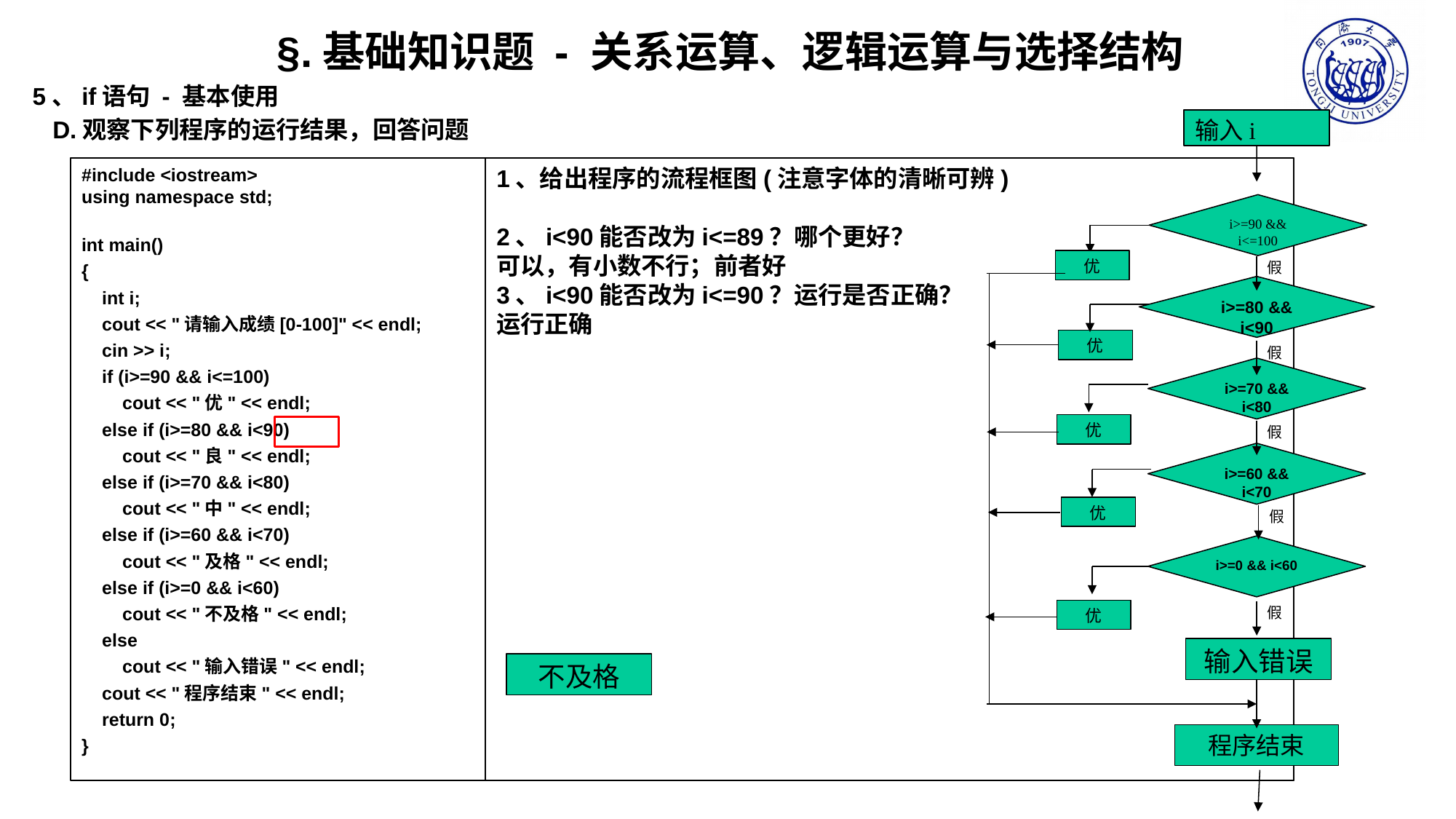

§.基础知识题 - 关系运算、逻辑运算与选择结构
5、if语句 - 基本使用
   D.观察下列程序的运行结果，回答问题
输入i
#include <iostream>
using namespace std;

int main()
{
    int i;
    cout << "请输入成绩[0-100]" << endl;
    cin >> i;
    if (i>=90 && i<=100)
        cout << "优" << endl;
    else if (i>=80 && i<90)
        cout << "良" << endl;
    else if (i>=70 && i<80)
        cout << "中" << endl;
    else if (i>=60 && i<70)
        cout << "及格" << endl;
    else if (i>=0 && i<60)
        cout << "不及格" << endl;
    else
        cout << "输入错误" << endl;
    cout << "程序结束" << endl;
    return 0;
}
1、给出程序的流程框图(注意字体的清晰可辨)

2、i<90能否改为i<=89？哪个更好？
可以，有小数不行；前者好
3、i<90能否改为i<=90？运行是否正确？
运行正确

i>=90 && i<=100
优
假
i>=80 && i<90
优
假
i>=70 && i<80

优

假
i>=60 && i<70
优
假
i>=0 && i<60
假
优
输入错误
不及格
程序结束